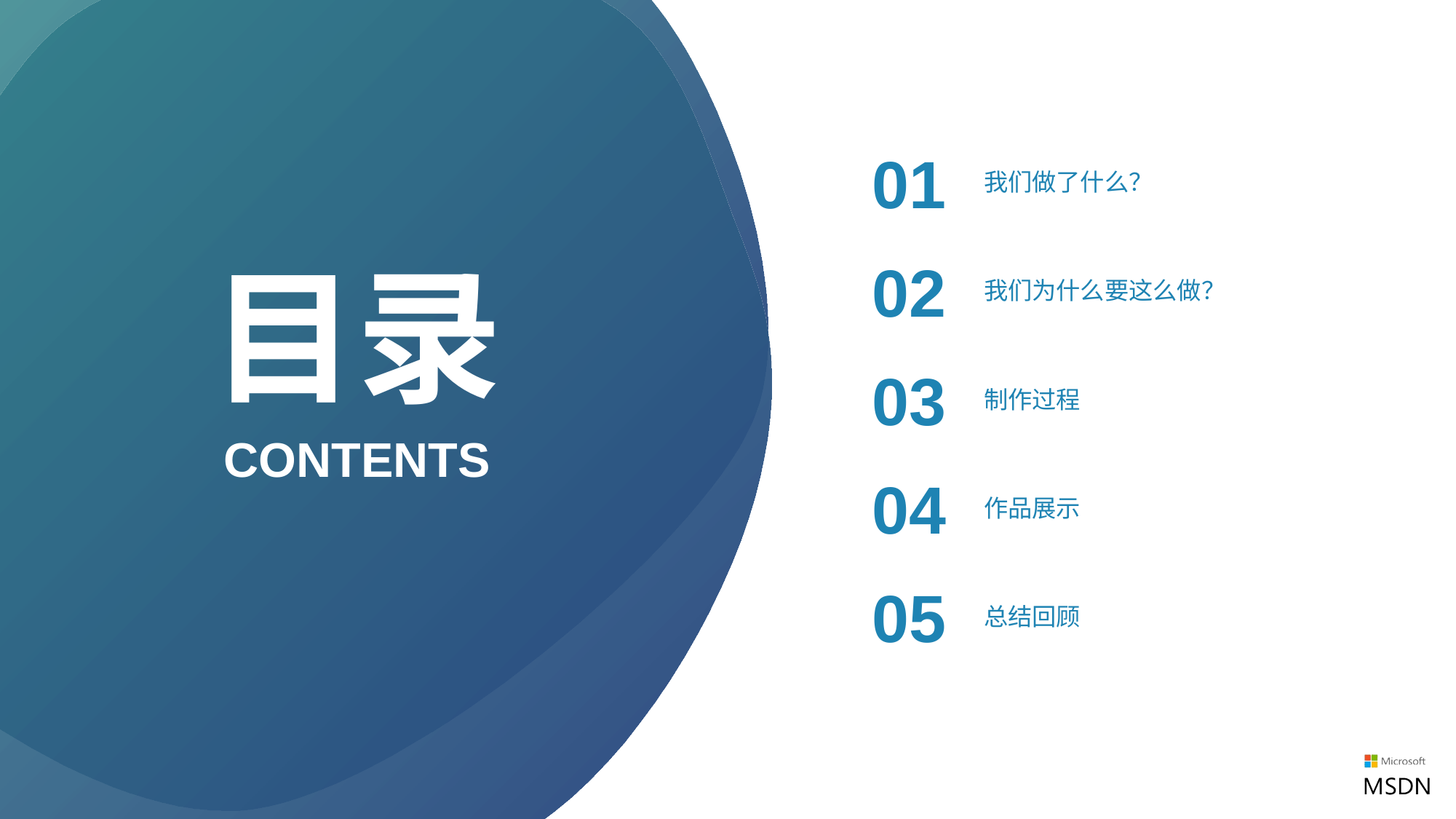

01
我们做了什么？
目录
02
我们为什么要这么做？
03
制作过程
CONTENTS
04
作品展示
05
总结回顾